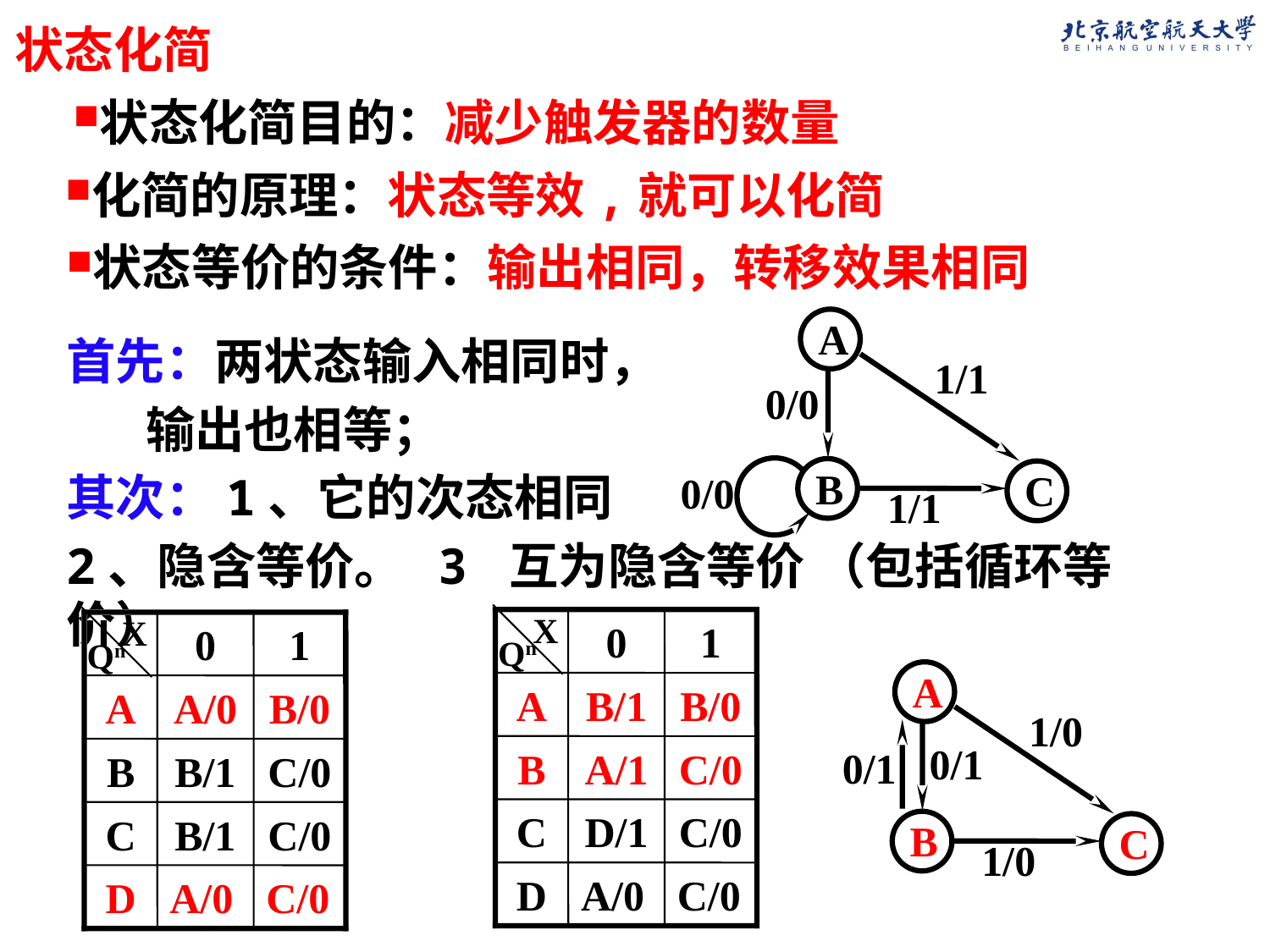

状态化简
状态化简目的：减少触发器的数量
化简的原理：状态等效,就可以化简
状态等价的条件：输出相同，转移效果相同
A

1/1

0/0
B

C

0/0
1/1

首先：两状态输入相同时，
      输出也相等；
其次：1、它的次态相同
2、隐含等价。  3 互为隐含等价 （包括循环等价）
X

0

1

Qn
A

B/1
B/0
B

A/1
C/0
C

D/1
C/0
D

A/0
C/0

X

0

1

Qn
A

A/0
B/0
B

B/1
C/0
C

B/1
C/0
D

A/0
C/0

A

1/0

0/1
0/1
B

C

1/0